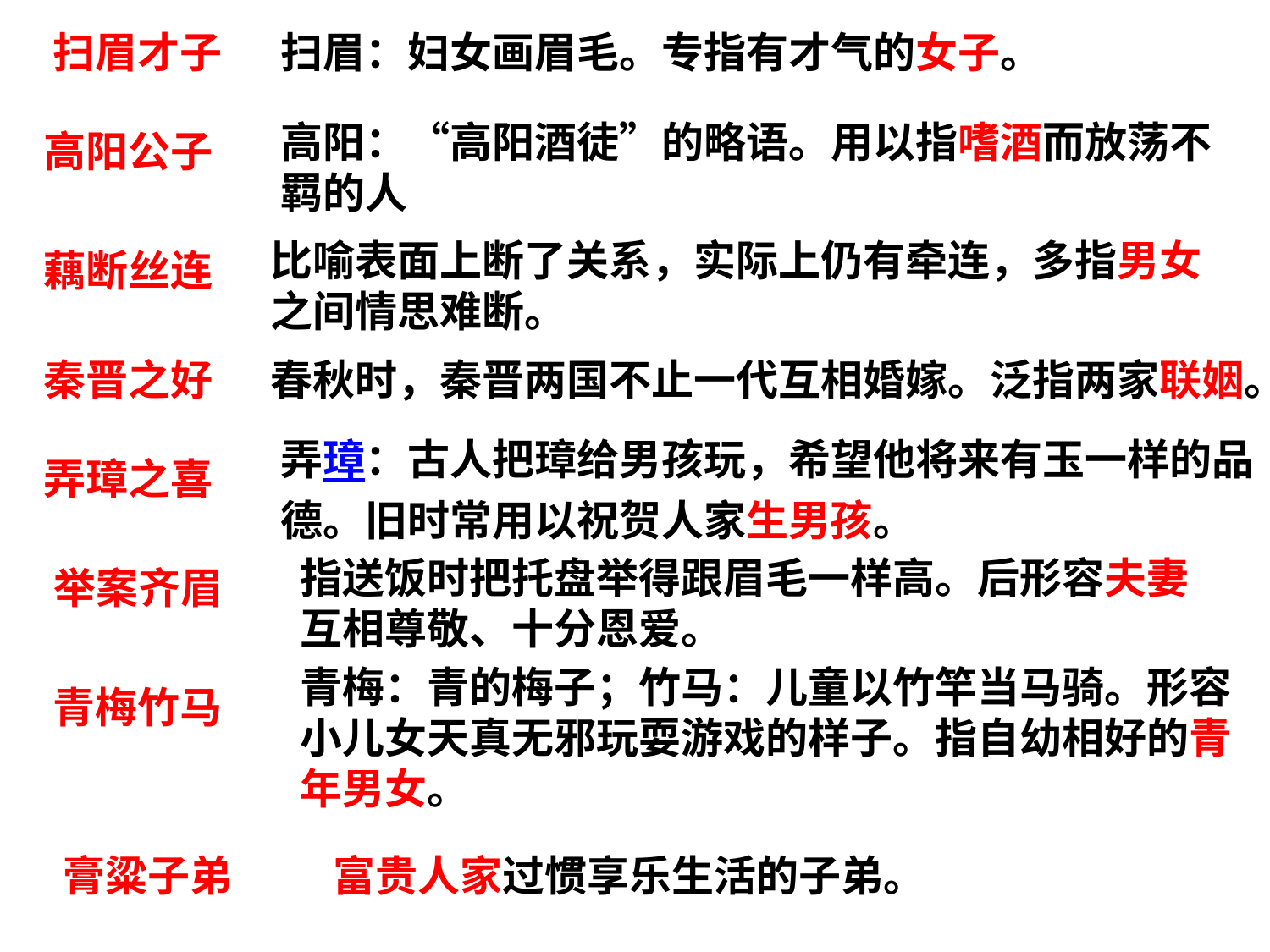

扫眉才子
扫眉：妇女画眉毛。专指有才气的女子。
高阳：“高阳酒徒”的略语。用以指嗜酒而放荡不羁的人
高阳公子
比喻表面上断了关系，实际上仍有牵连，多指男女之间情思难断。
藕断丝连
秦晋之好
春秋时，秦晋两国不止一代互相婚嫁。泛指两家联姻。
弄璋：古人把璋给男孩玩，希望他将来有玉一样的品德。旧时常用以祝贺人家生男孩。
弄璋之喜
指送饭时把托盘举得跟眉毛一样高。后形容夫妻互相尊敬、十分恩爱。
举案齐眉
青梅：青的梅子；竹马：儿童以竹竿当马骑。形容小儿女天真无邪玩耍游戏的样子。指自幼相好的青年男女。
青梅竹马
膏粱子弟
富贵人家过惯享乐生活的子弟。